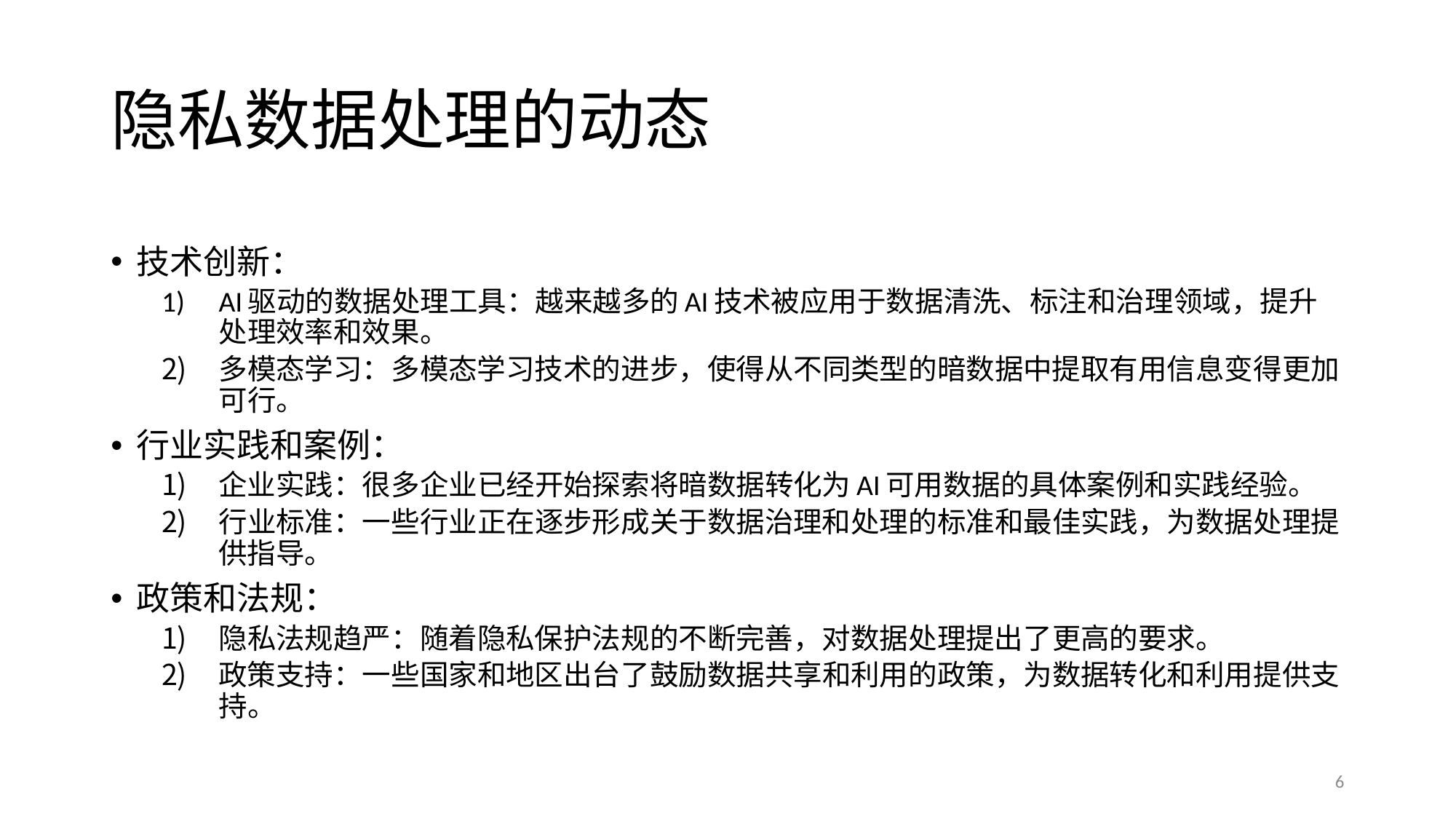

# 隐私数据处理的动态
技术创新：
AI驱动的数据处理工具：越来越多的AI技术被应用于数据清洗、标注和治理领域，提升处理效率和效果。
多模态学习：多模态学习技术的进步，使得从不同类型的暗数据中提取有用信息变得更加可行。
行业实践和案例：
企业实践：很多企业已经开始探索将暗数据转化为AI可用数据的具体案例和实践经验。
行业标准：一些行业正在逐步形成关于数据治理和处理的标准和最佳实践，为数据处理提供指导。
政策和法规：
隐私法规趋严：随着隐私保护法规的不断完善，对数据处理提出了更高的要求。
政策支持：一些国家和地区出台了鼓励数据共享和利用的政策，为数据转化和利用提供支持。
6